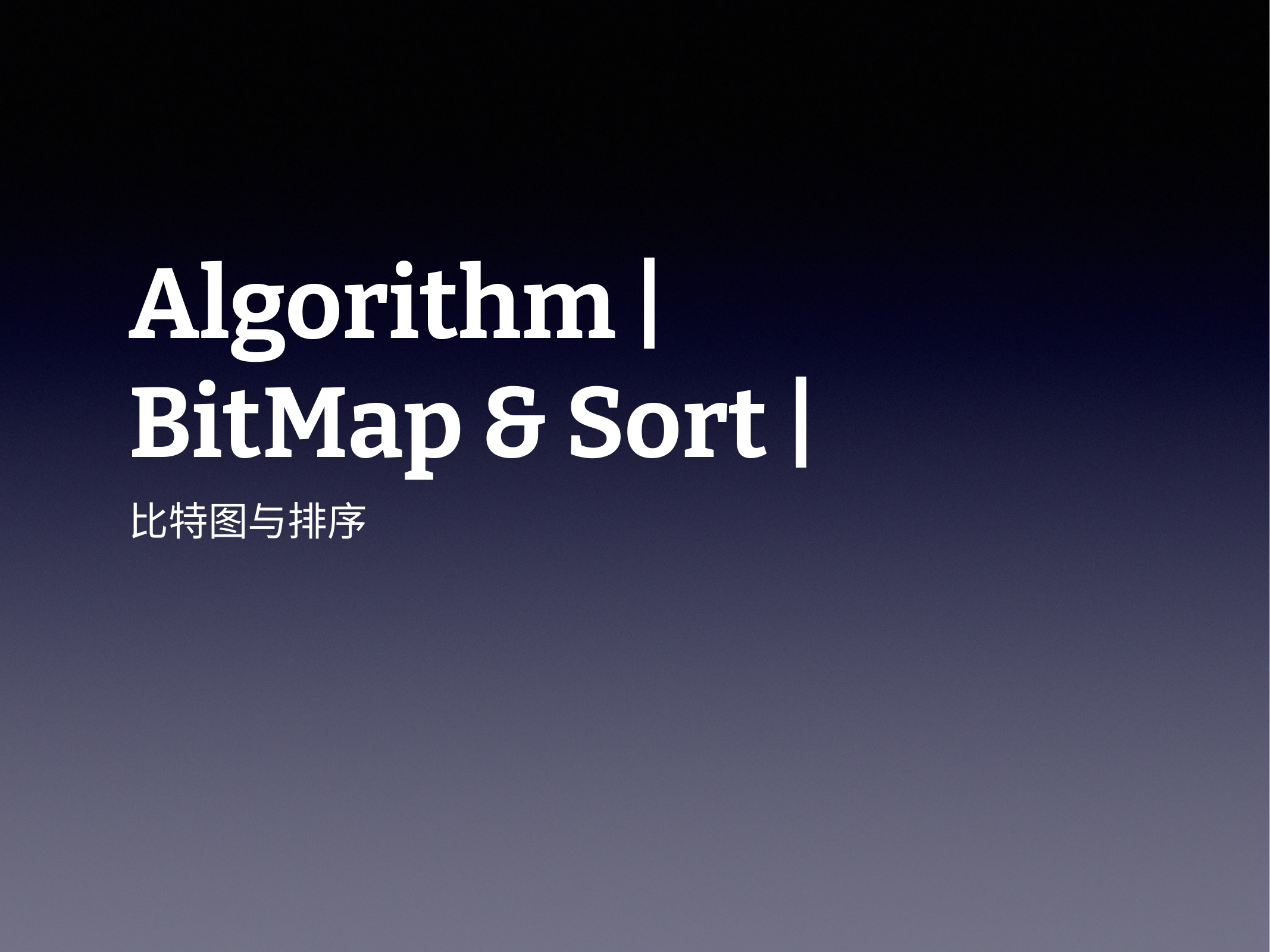

# Algorithm |
BitMap & Sort |
比特图与排序